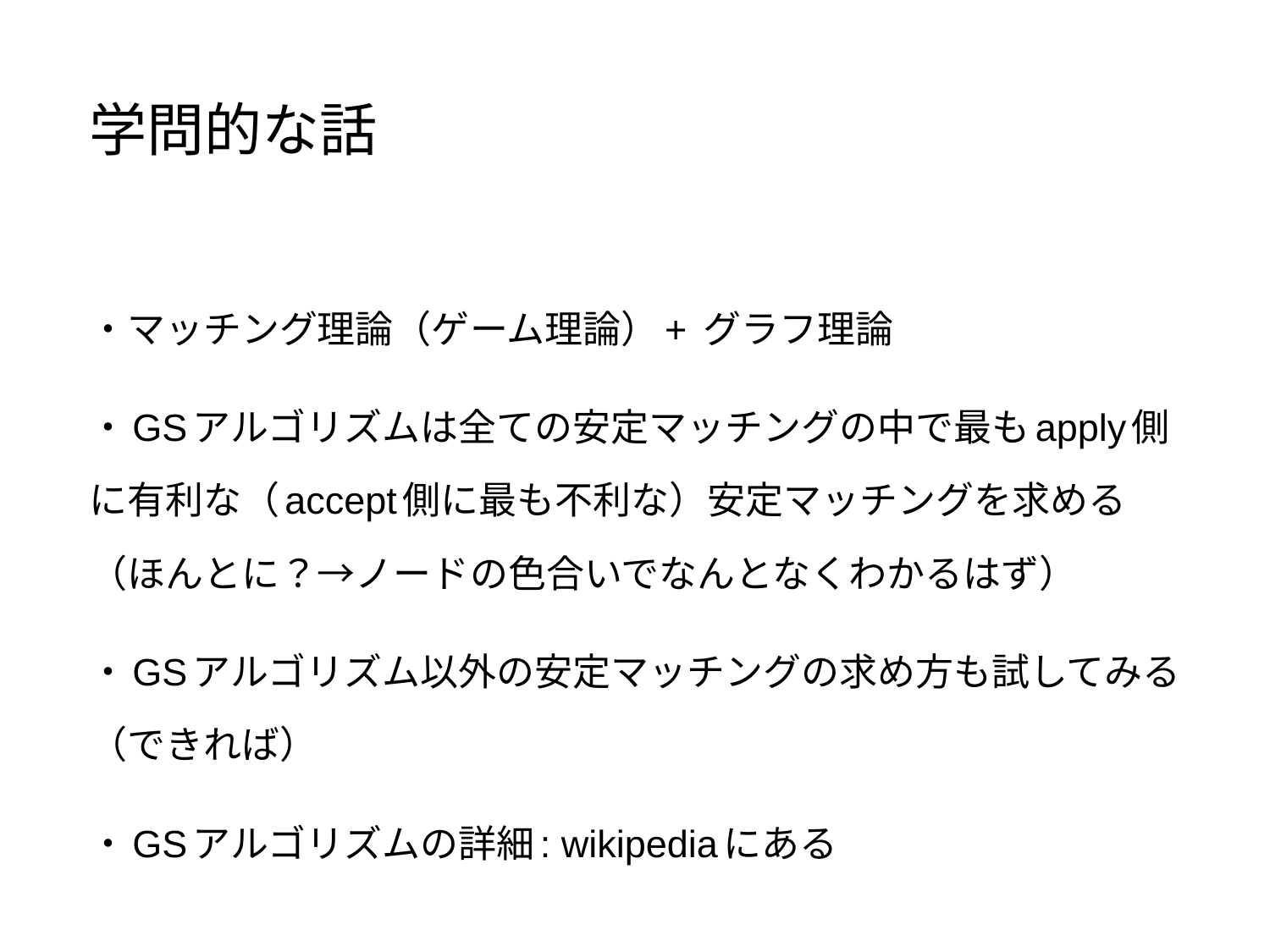

学問的な話
・マッチング理論（ゲーム理論）+ グラフ理論
・GSアルゴリズムは全ての安定マッチングの中で最もapply側に有利な（accept側に最も不利な）安定マッチングを求める（ほんとに？→ノードの色合いでなんとなくわかるはず）
・GSアルゴリズム以外の安定マッチングの求め方も試してみる（できれば）
・GSアルゴリズムの詳細: wikipediaにある